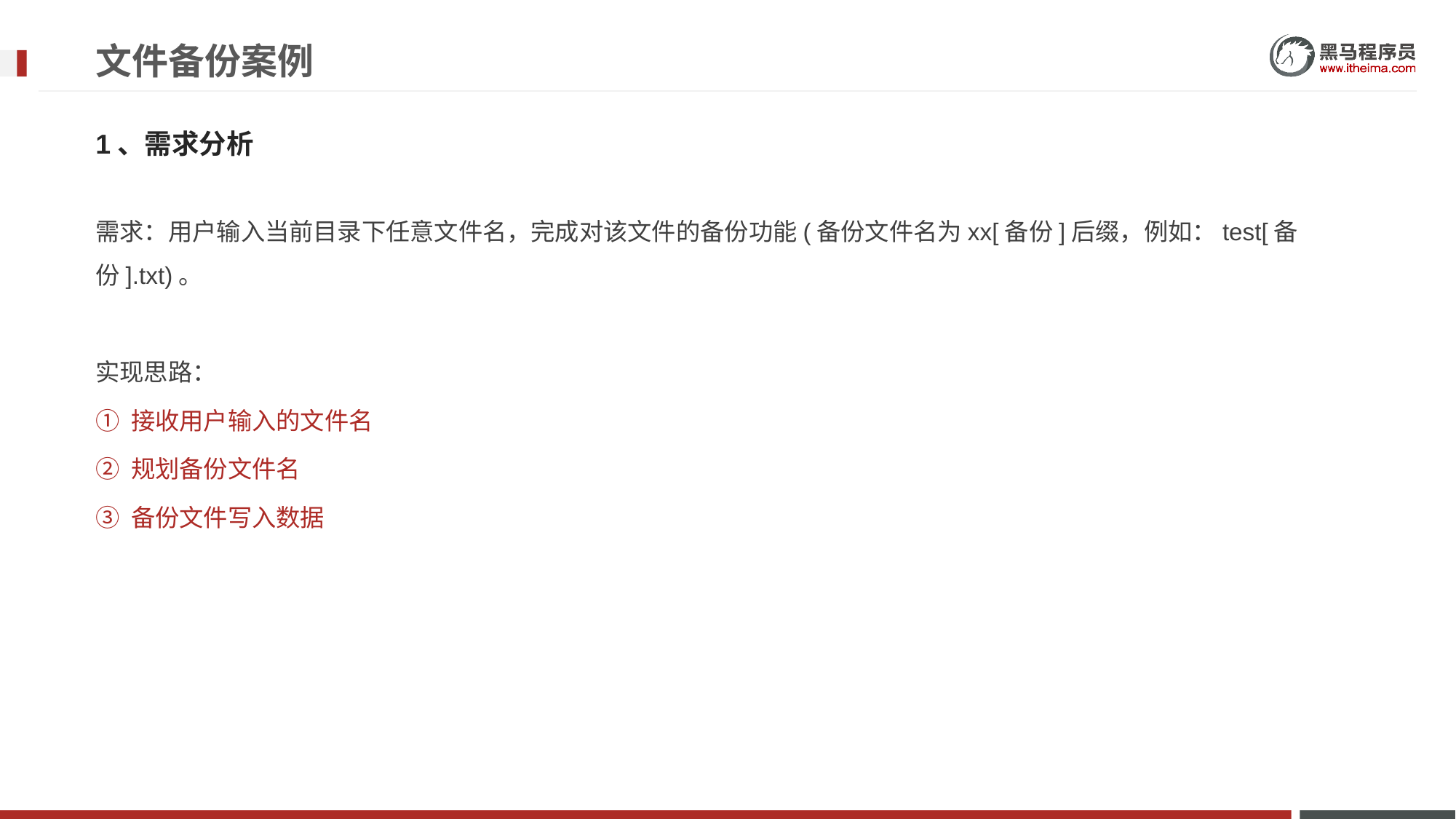

# 文件备份案例
1、需求分析
需求：用户输入当前目录下任意文件名，完成对该文件的备份功能(备份文件名为xx[备份]后缀，例如：test[备份].txt)。

实现思路：
① 接收用户输入的文件名
② 规划备份文件名
③ 备份文件写入数据